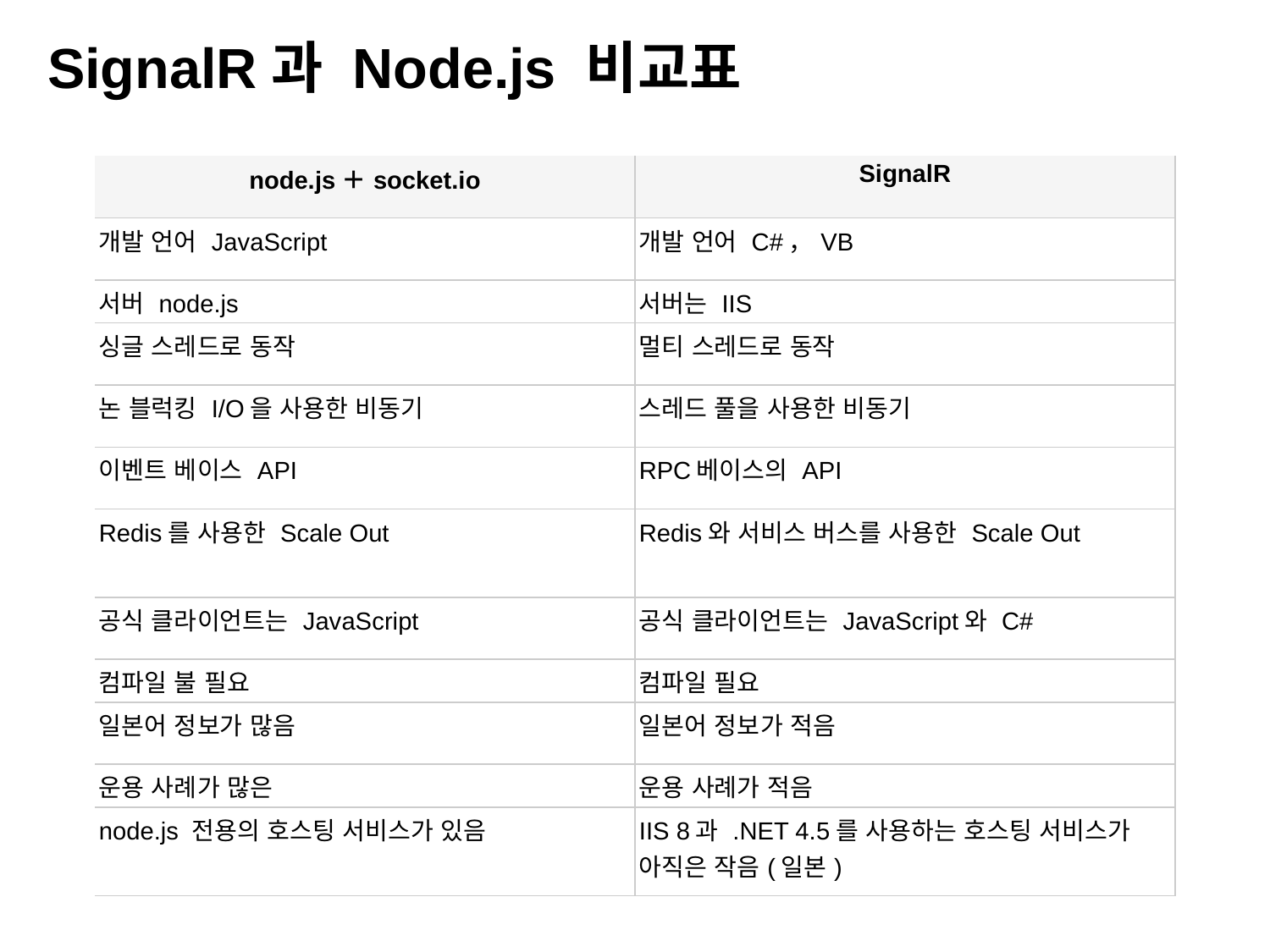

SignalR과 Node.js 비교표
| node.js＋socket.io | SignalR |
| --- | --- |
| 개발 언어 JavaScript | 개발 언어 C#，VB |
| 서버 node.js | 서버는 IIS |
| 싱글 스레드로 동작 | 멀티 스레드로 동작 |
| 논 블럭킹 I/O을 사용한 비동기 | 스레드 풀을 사용한 비동기 |
| 이벤트 베이스 API | RPC베이스의 API |
| Redis를 사용한 Scale Out | Redis와 서비스 버스를 사용한 Scale Out |
| 공식 클라이언트는 JavaScript | 공식 클라이언트는 JavaScript와 C# |
| 컴파일 불 필요 | 컴파일 필요 |
| 일본어 정보가 많음 | 일본어 정보가 적음 |
| 운용 사례가 많은 | 운용 사례가 적음 |
| node.js 전용의 호스팅 서비스가 있음 | IIS 8과 .NET 4.5를 사용하는 호스팅 서비스가 아직은 작음(일본) |